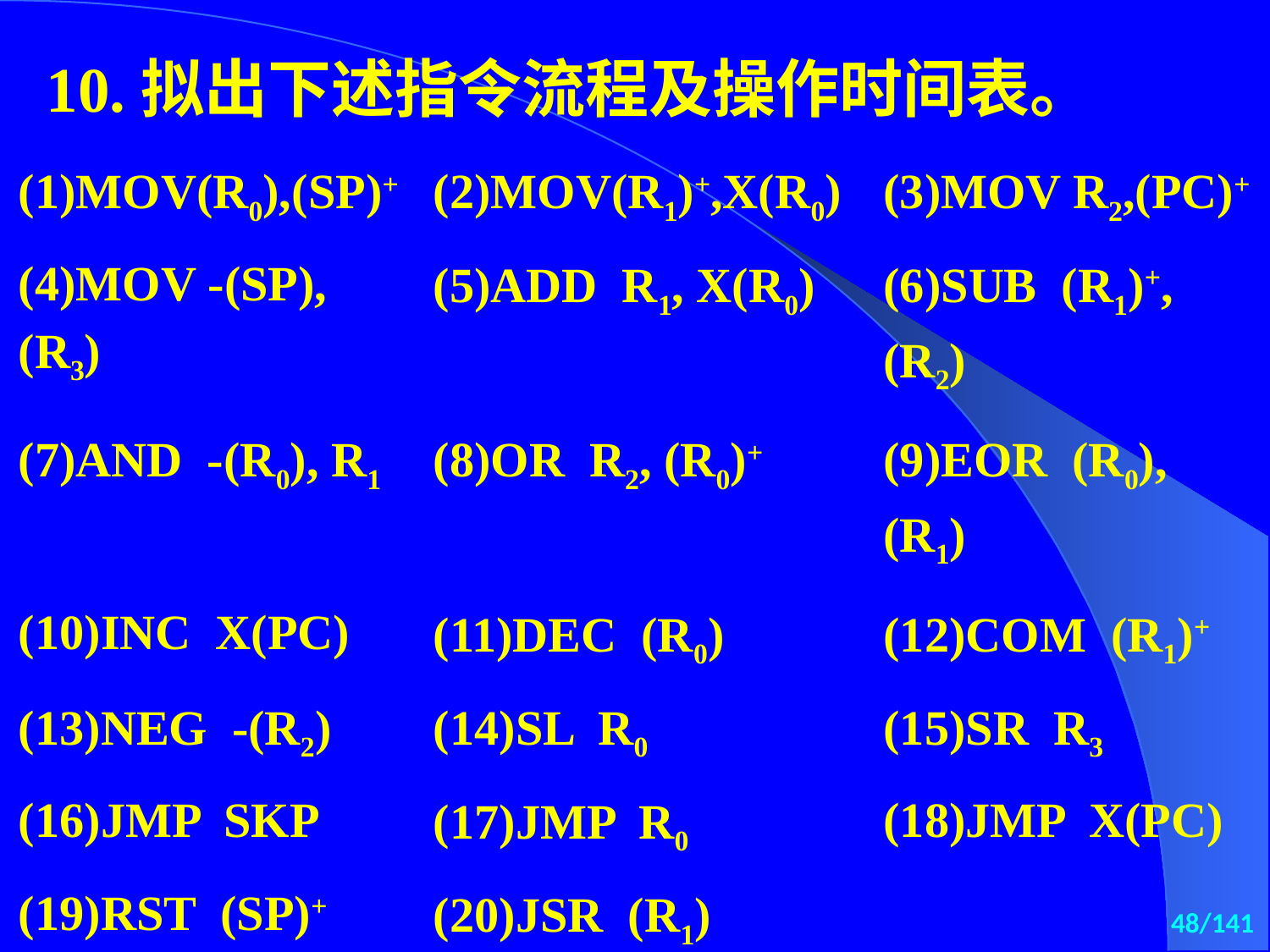

10.拟出下述指令流程及操作时间表。
| (1)MOV(R0),(SP)+ | (2)MOV(R1)+,X(R0) | (3)MOV R2,(PC)+ |
| --- | --- | --- |
| (4)MOV -(SP),(R3) | (5)ADD R1, X(R0) | (6)SUB (R1)+, (R2) |
| (7)AND -(R0), R1 | (8)OR R2, (R0)+ | (9)EOR (R0), (R1) |
| (10)INC X(PC) | (11)DEC (R0) | (12)COM (R1)+ |
| (13)NEG -(R2) | (14)SL R0 | (15)SR R3 |
| (16)JMP SKP | (17)JMP R0 | (18)JMP X(PC) |
| (19)RST (SP)+ | (20)JSR (R1) |  |
48/141